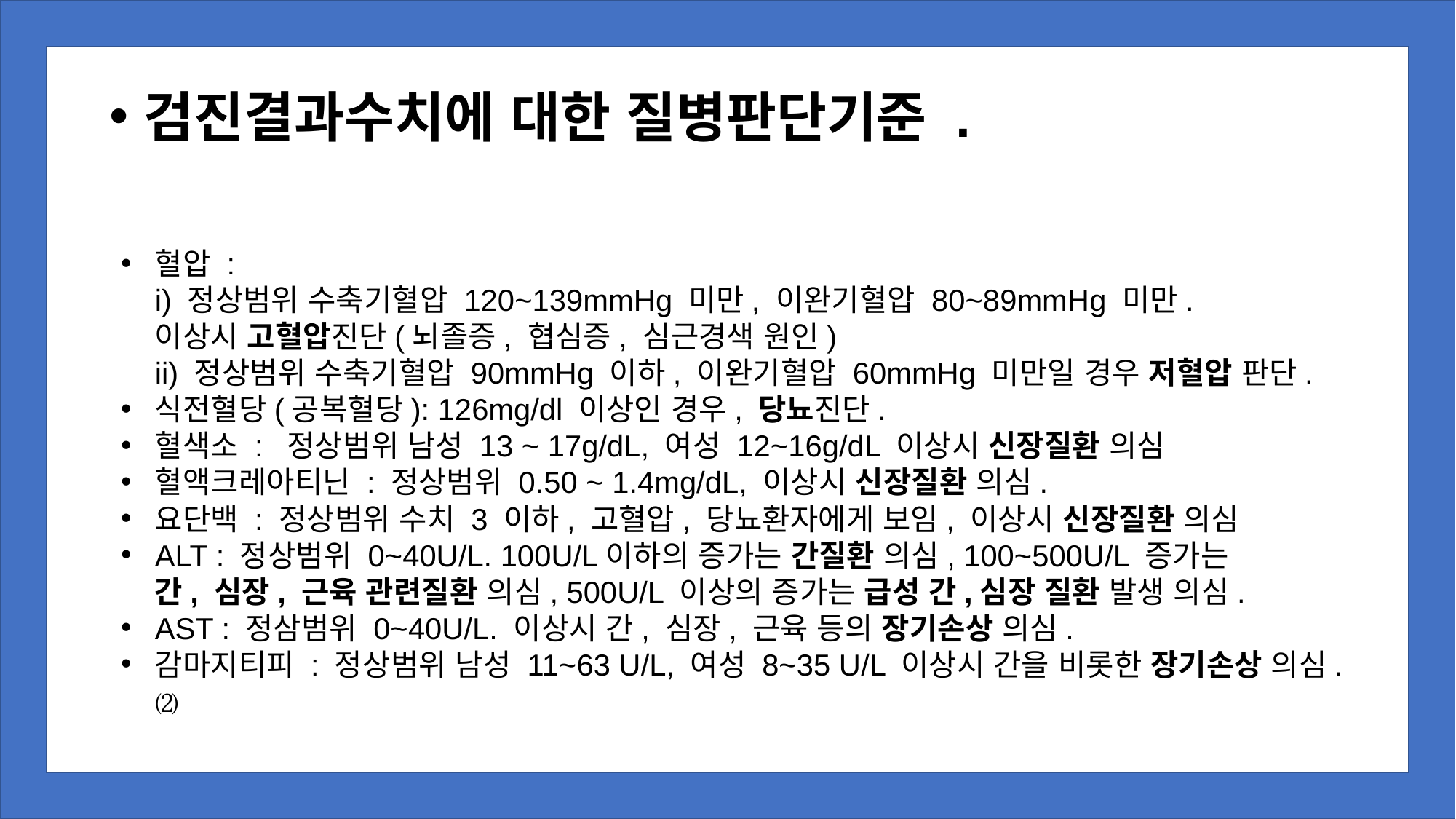

검진결과수치에 대한 질병판단기준 .
혈압 :
i) 정상범위 수축기혈압 120~139mmHg 미만, 이완기혈압 80~89mmHg 미만.
이상시 고혈압진단(뇌졸증, 협심증, 심근경색 원인)
ii) 정상범위 수축기혈압 90mmHg 이하, 이완기혈압 60mmHg 미만일 경우 저혈압 판단.
식전혈당(공복혈당): 126mg/dl 이상인 경우, 당뇨진단.
혈색소 :  정상범위 남성 13 ~ 17g/dL, 여성 12~16g/dL 이상시 신장질환 의심
혈액크레아티닌 : 정상범위 0.50 ~ 1.4mg/dL, 이상시 신장질환 의심.
요단백 : 정상범위 수치 3 이하, 고혈압, 당뇨환자에게 보임, 이상시 신장질환 의심
ALT : 정상범위 0~40U/L. 100U/L이하의 증가는 간질환 의심, 100~500U/L 증가는
간, 심장, 근육 관련질환 의심, 500U/L 이상의 증가는 급성 간,심장 질환 발생 의심.
AST : 정삼범위 0~40U/L. 이상시 간, 심장, 근육 등의 장기손상 의심.
감마지티피 : 정상범위 남성 11~63 U/L, 여성 8~35 U/L 이상시 간을 비롯한 장기손상 의심.
⑵